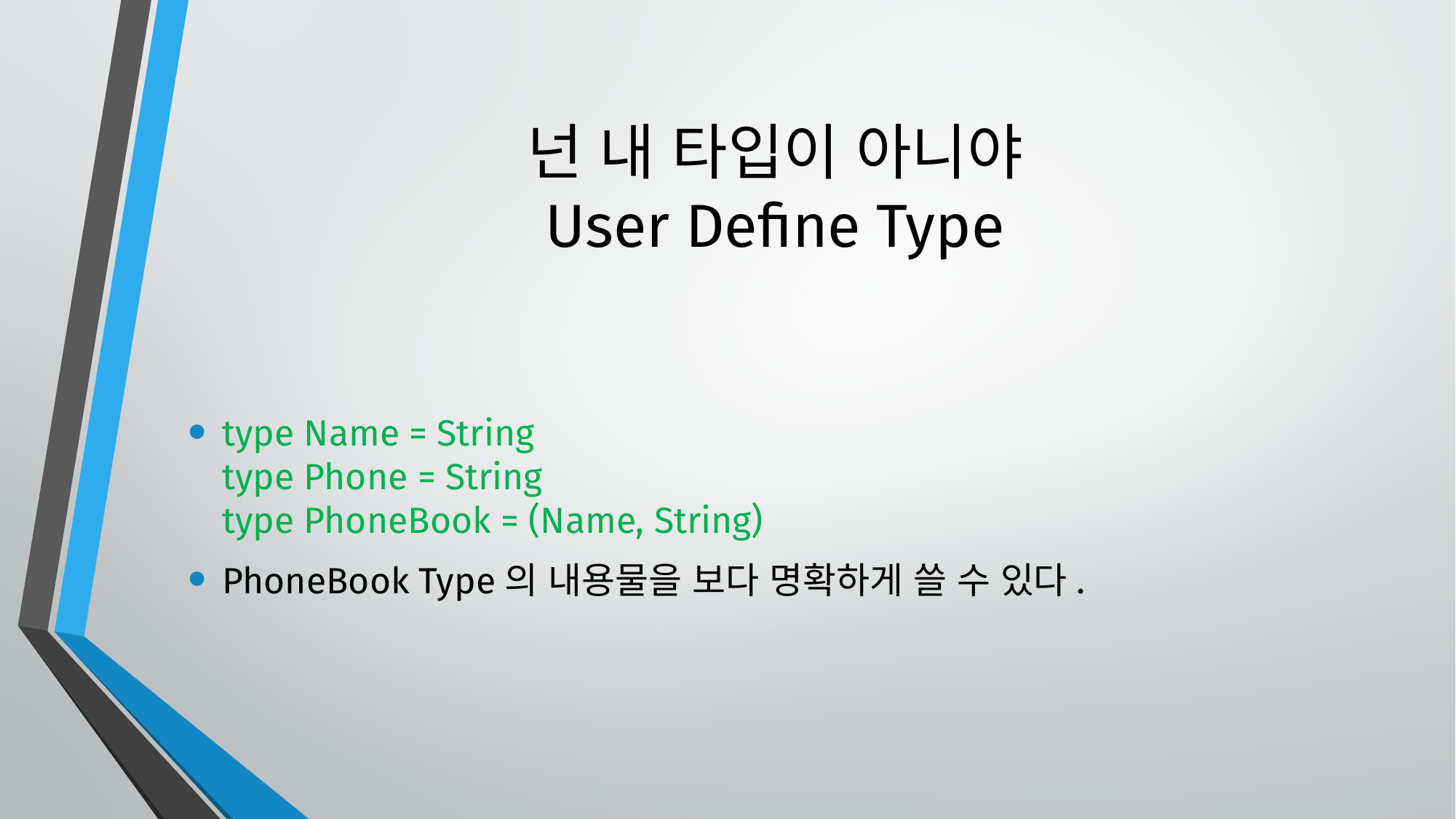

# 넌 내 타입이 아니야 User Define Type
type Name = String
type Phone = String
type PhoneBook = (Name, String)
PhoneBook Type의 내용물을 보다 명확하게 쓸 수 있다.